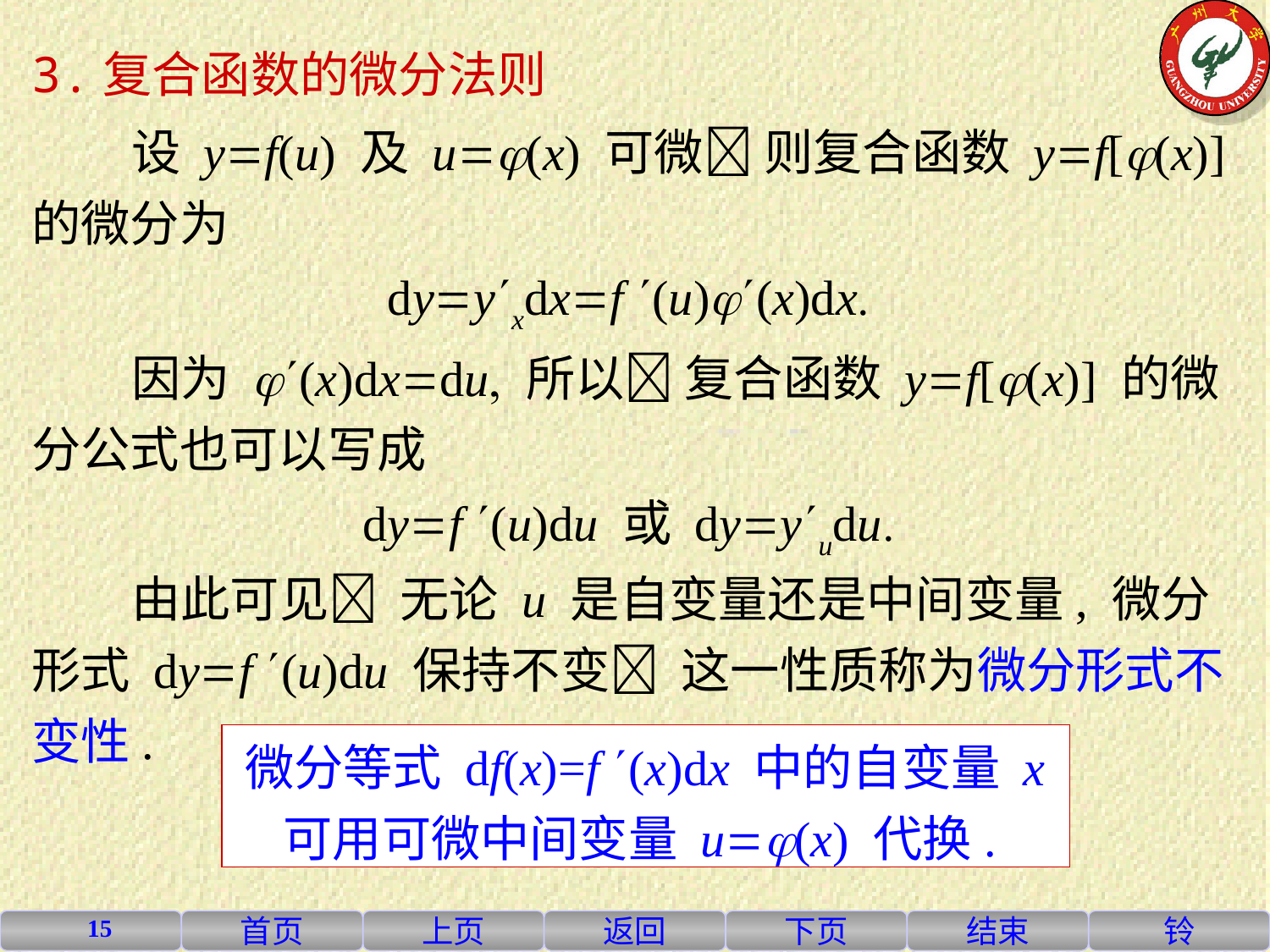

3.复合函数的微分法则
        设 y=f(u) 及 u=ϕ(x) 可微, 则复合函数 y=f[ϕ(x)] 的微分为
dy=y′xdx=f ′(u)ϕ′(x)dx.
        因为 ϕ′(x)dx=du, 所以, 复合函数 y=f[ϕ(x)] 的微分公式也可以写成
dy=f ′(u)du 或 dy=y′udu.
        由此可见,  无论 u 是自变量还是中间变量, 微分形式 dy=f ′(u)du 保持不变.  这一性质称为微分形式不变性.
 微分等式 df(x)=f ′(x)dx 中的自变量 x
可用可微中间变量 u=ϕ(x) 代换.
15